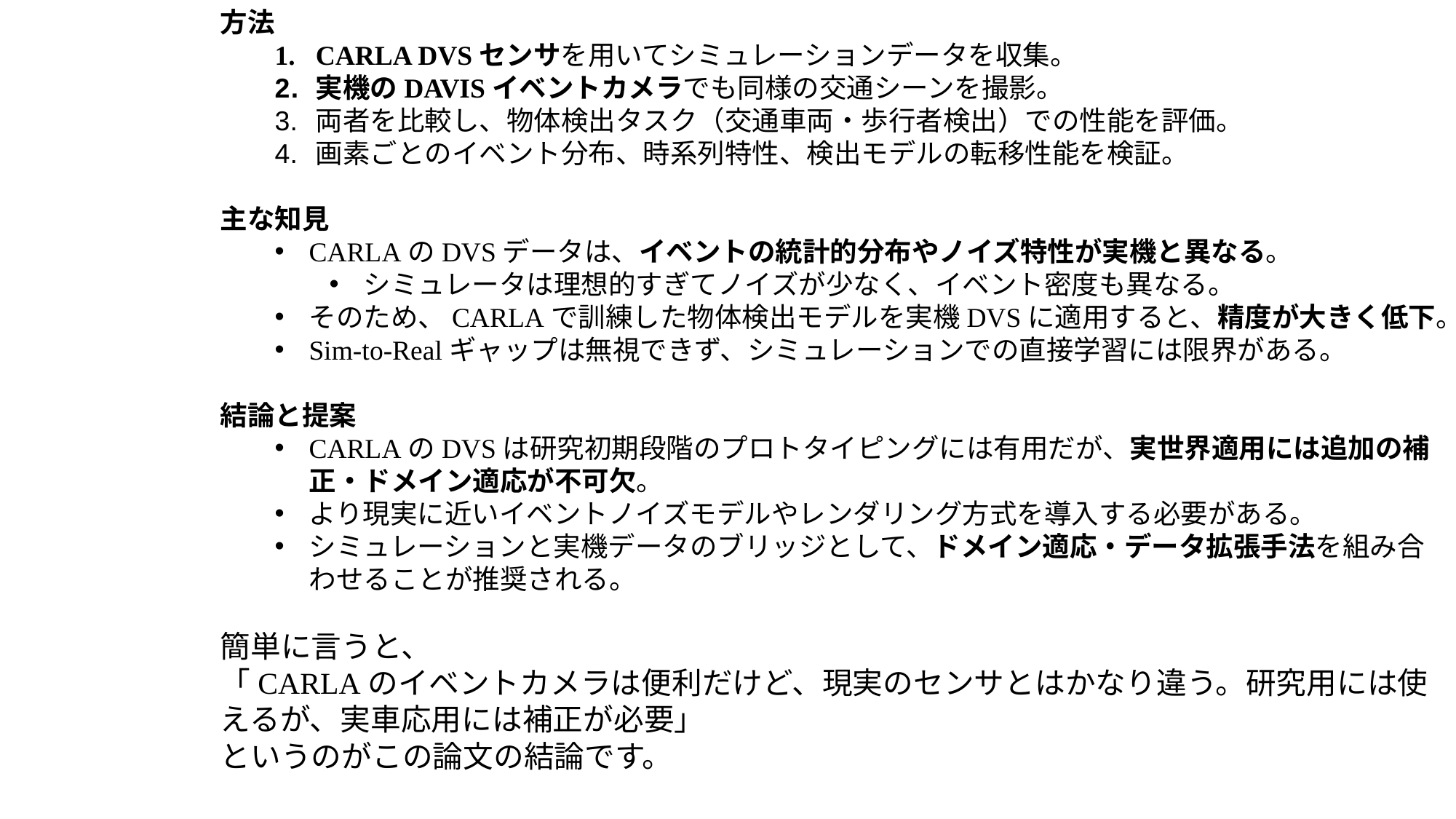

方法
CARLA DVSセンサを用いてシミュレーションデータを収集。
実機のDAVISイベントカメラでも同様の交通シーンを撮影。
両者を比較し、物体検出タスク（交通車両・歩行者検出）での性能を評価。
画素ごとのイベント分布、時系列特性、検出モデルの転移性能を検証。

主な知見
CARLAのDVSデータは、イベントの統計的分布やノイズ特性が実機と異なる。
シミュレータは理想的すぎてノイズが少なく、イベント密度も異なる。
そのため、CARLAで訓練した物体検出モデルを実機DVSに適用すると、精度が大きく低下。
Sim-to-Realギャップは無視できず、シミュレーションでの直接学習には限界がある。

結論と提案
CARLAのDVSは研究初期段階のプロトタイピングには有用だが、実世界適用には追加の補正・ドメイン適応が不可欠。
より現実に近いイベントノイズモデルやレンダリング方式を導入する必要がある。
シミュレーションと実機データのブリッジとして、ドメイン適応・データ拡張手法を組み合わせることが推奨される。

簡単に言うと、
「CARLAのイベントカメラは便利だけど、現実のセンサとはかなり違う。研究用には使えるが、実車応用には補正が必要」
というのがこの論文の結論です。